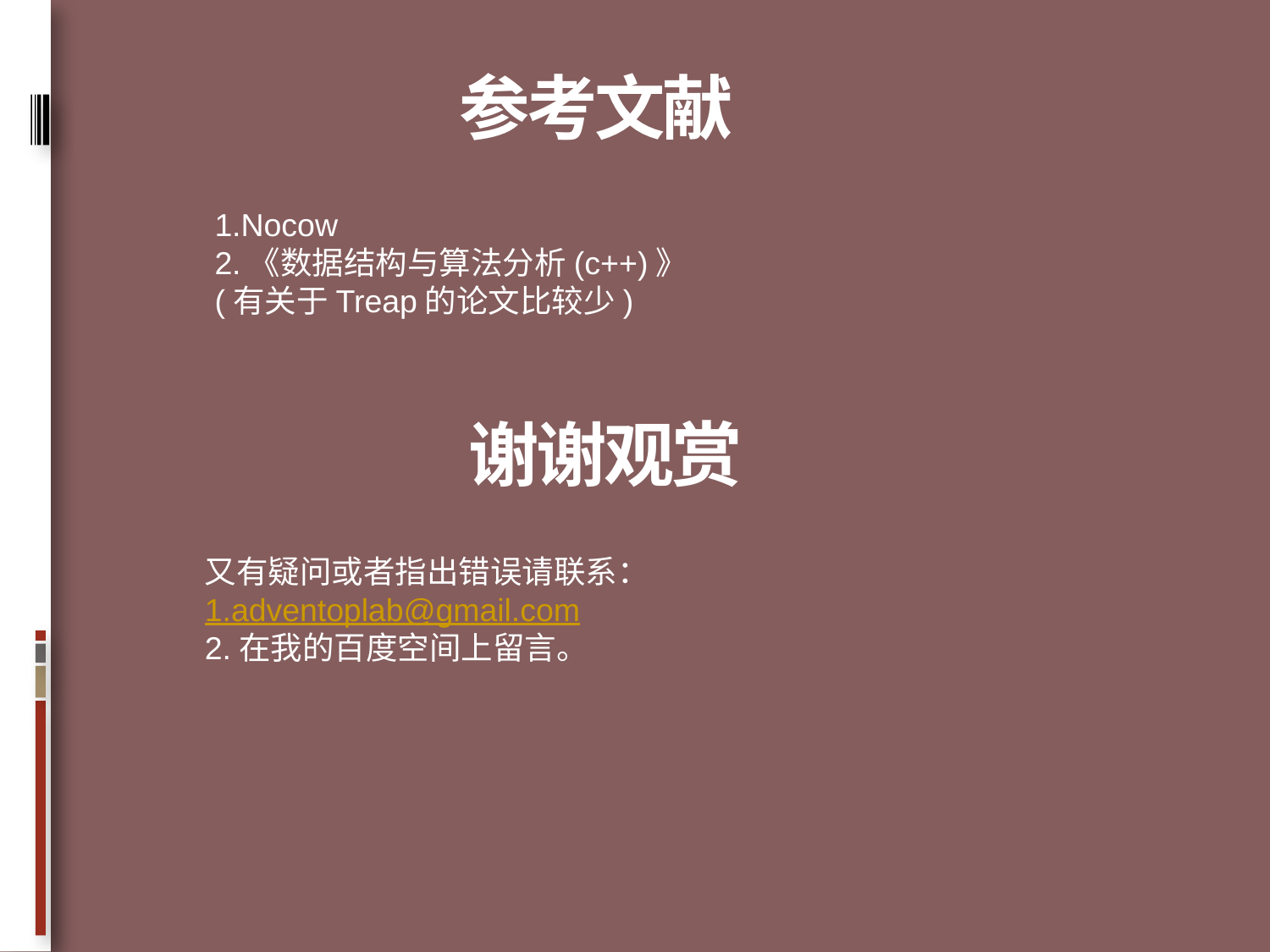

# 参考文献
1.Nocow
2.《数据结构与算法分析(c++)》
(有关于Treap的论文比较少)
谢谢观赏
又有疑问或者指出错误请联系：
1.adventoplab@gmail.com
2.在我的百度空间上留言。